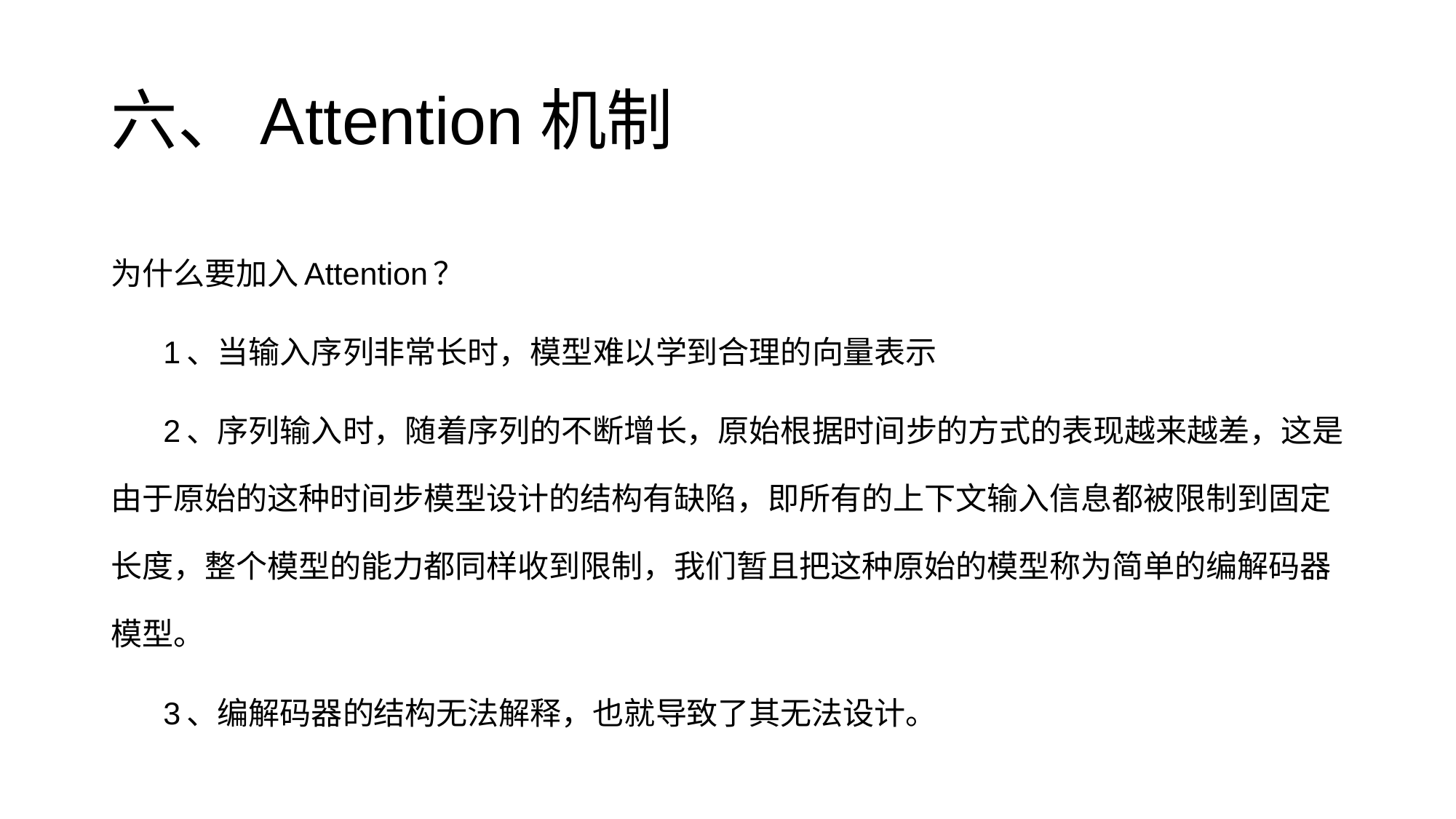

# 六、Attention机制
为什么要加入Attention？
      1、当输入序列非常长时，模型难以学到合理的向量表示
      2、序列输入时，随着序列的不断增长，原始根据时间步的方式的表现越来越差，这是由于原始的这种时间步模型设计的结构有缺陷，即所有的上下文输入信息都被限制到固定长度，整个模型的能力都同样收到限制，我们暂且把这种原始的模型称为简单的编解码器模型。
      3、编解码器的结构无法解释，也就导致了其无法设计。